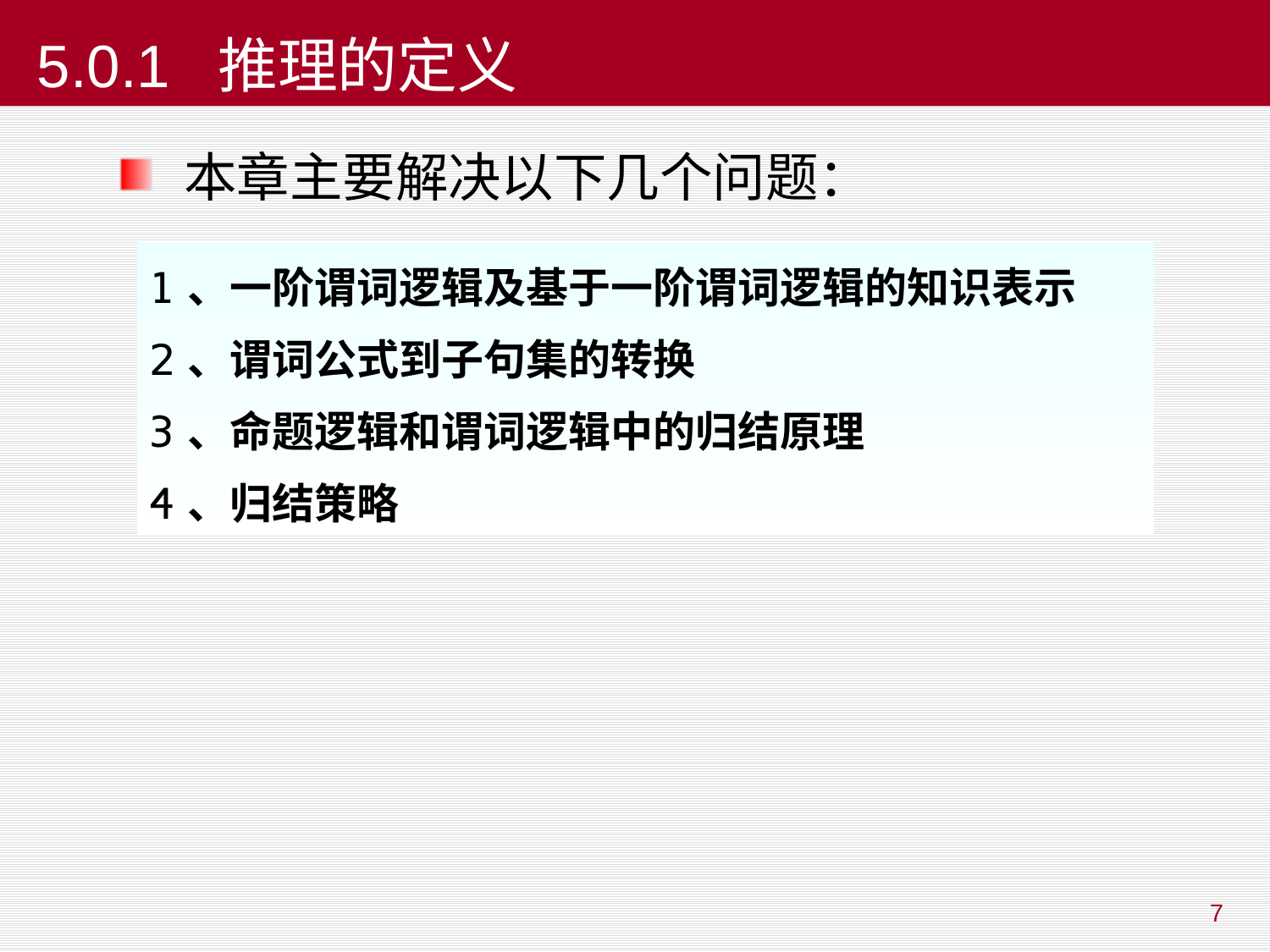

# 5.0.1  推理的定义
本章主要解决以下几个问题：
1、一阶谓词逻辑及基于一阶谓词逻辑的知识表示
2、谓词公式到子句集的转换
3、命题逻辑和谓词逻辑中的归结原理
4、归结策略
7